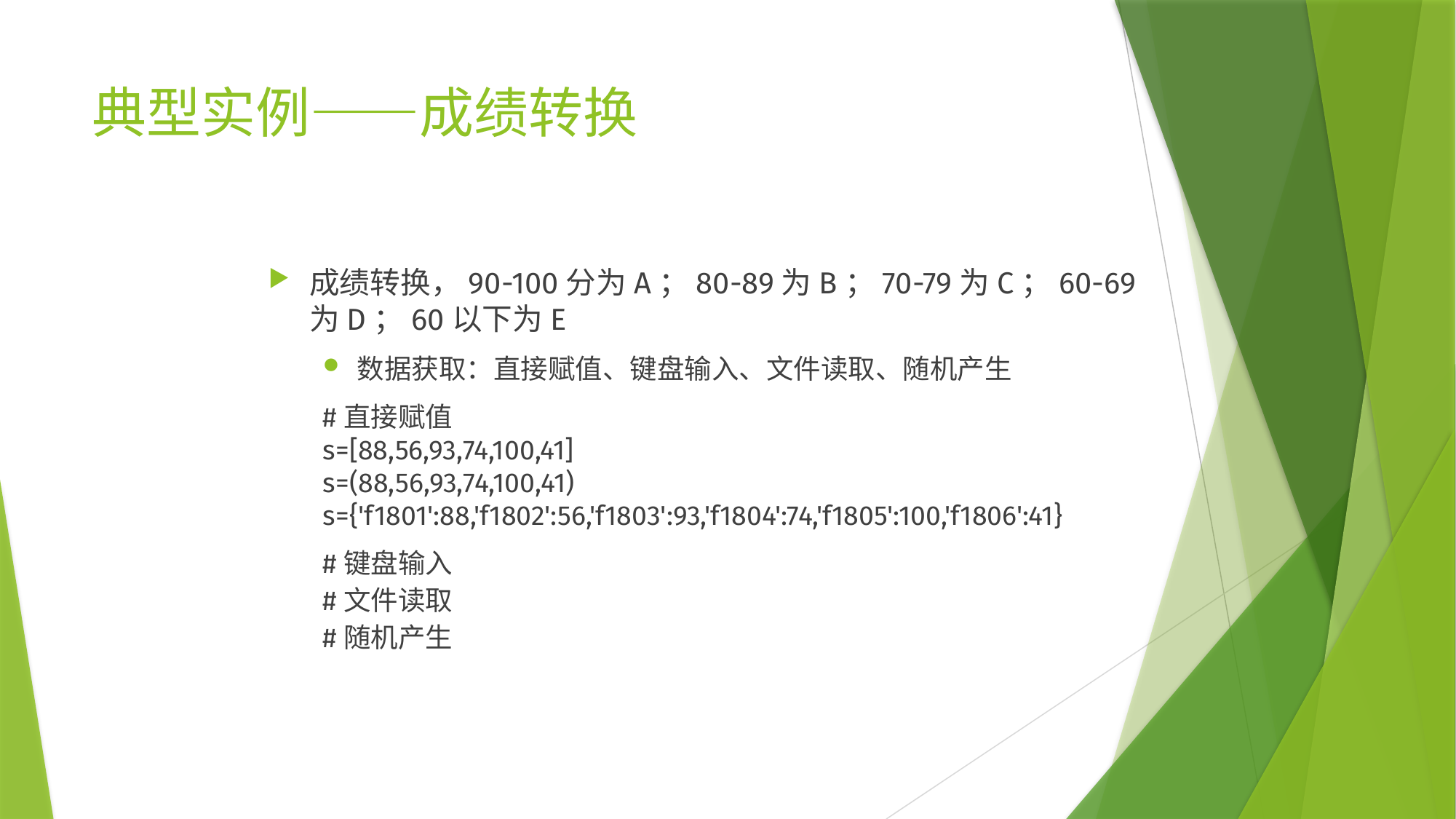

# 典型实例——成绩转换
成绩转换，90-100分为A；80-89为B；70-79为C；60-69为D；60以下为E
数据获取：直接赋值、键盘输入、文件读取、随机产生
#直接赋值
s=[88,56,93,74,100,41]
s=(88,56,93,74,100,41)
s={'f1801':88,'f1802':56,'f1803':93,'f1804':74,'f1805':100,'f1806':41}
#键盘输入
#文件读取
#随机产生